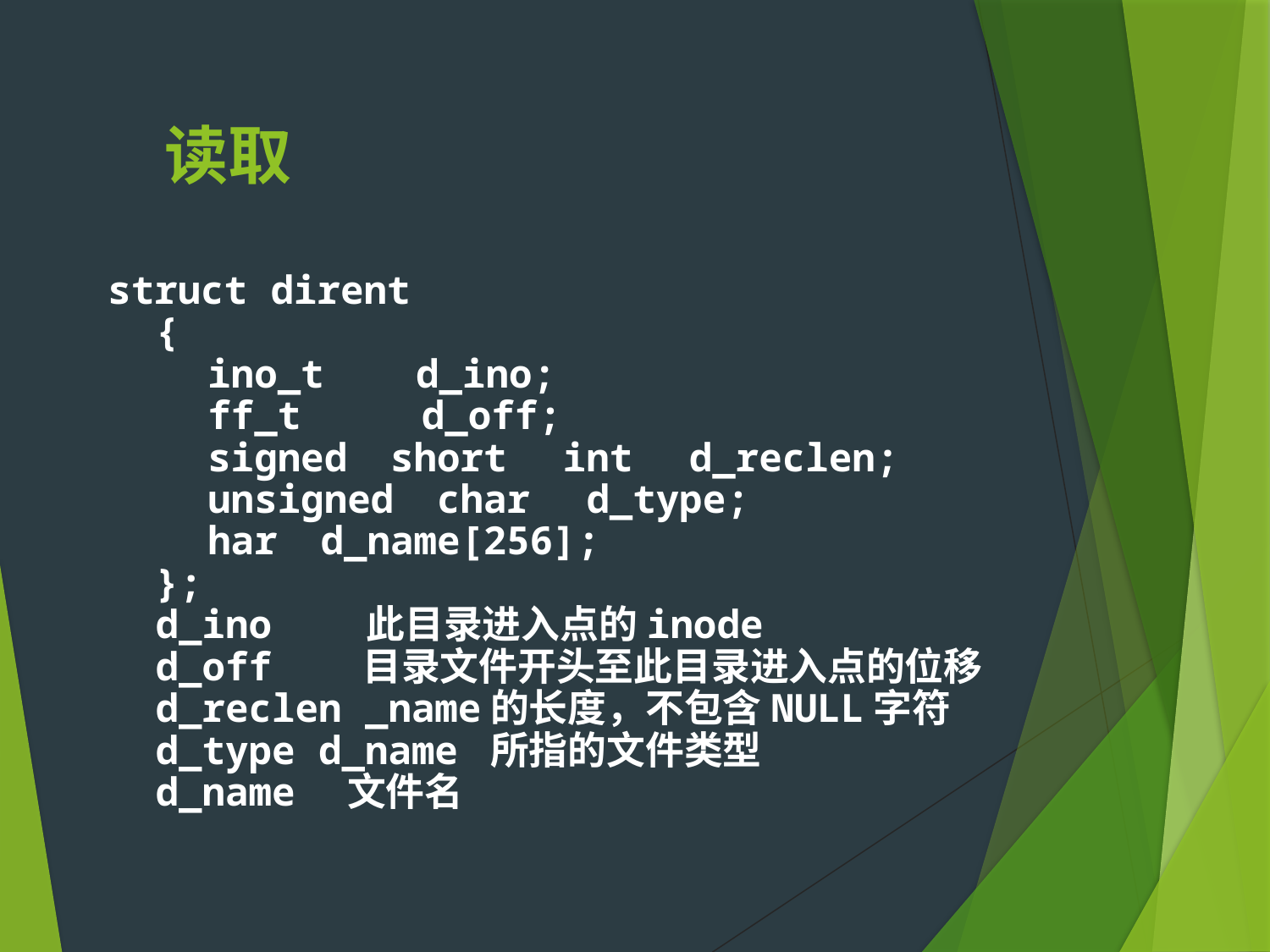

读取
struct dirent
{
    ino_t        d_ino;
    ff_t           d_off;
    signed   short   int   d_reclen;
    unsigned   char   d_type;
    har   d_name[256];
};
d_ino      此目录进入点的inode
d_off       目录文件开头至此目录进入点的位移
d_reclen _name的长度，不包含NULL字符
d_type d_name 所指的文件类型
d_name   文件名